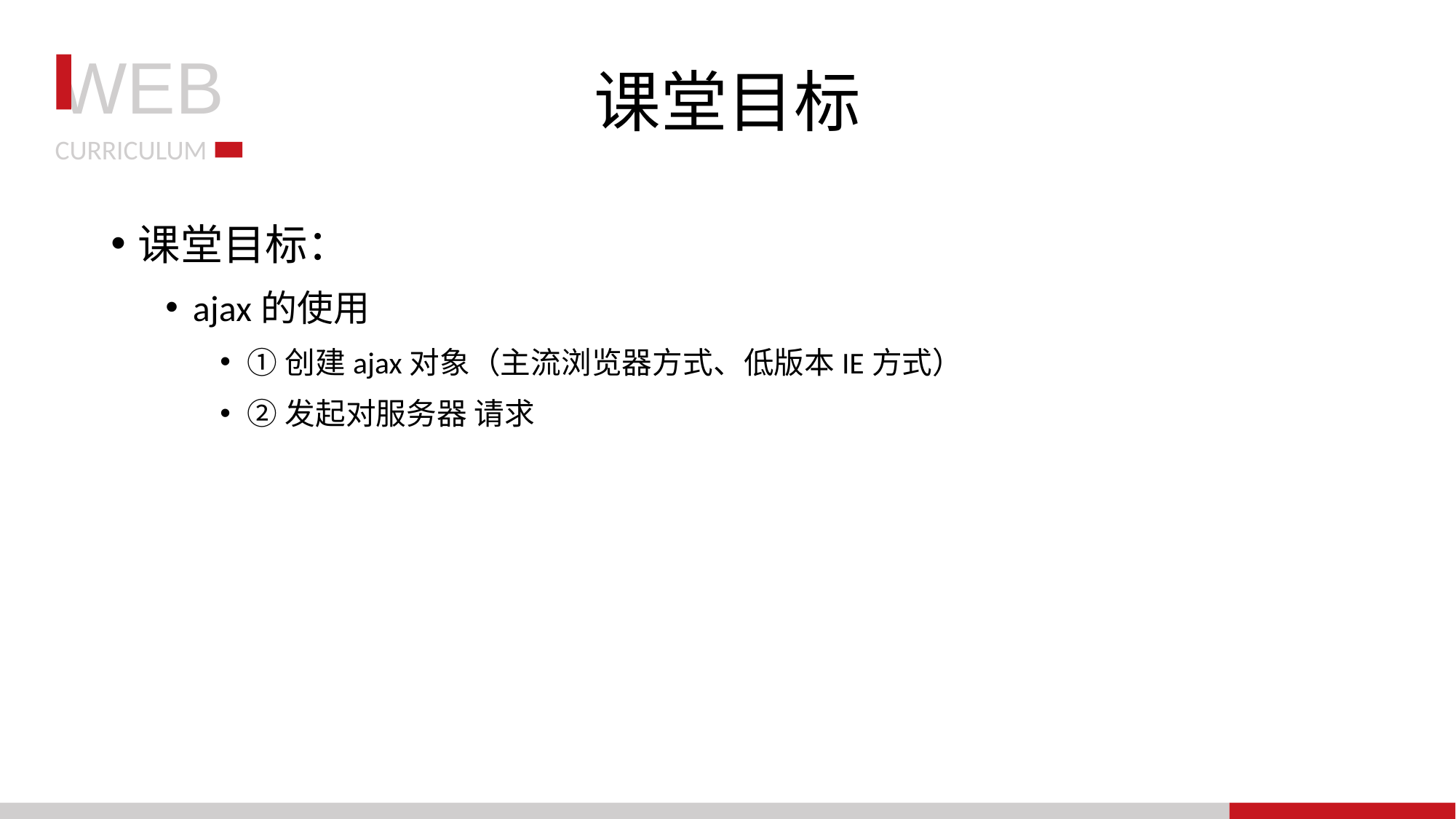

# 课堂目标
课堂目标：
ajax的使用
①创建ajax对象（主流浏览器方式、低版本IE方式）
②发起对服务器 请求